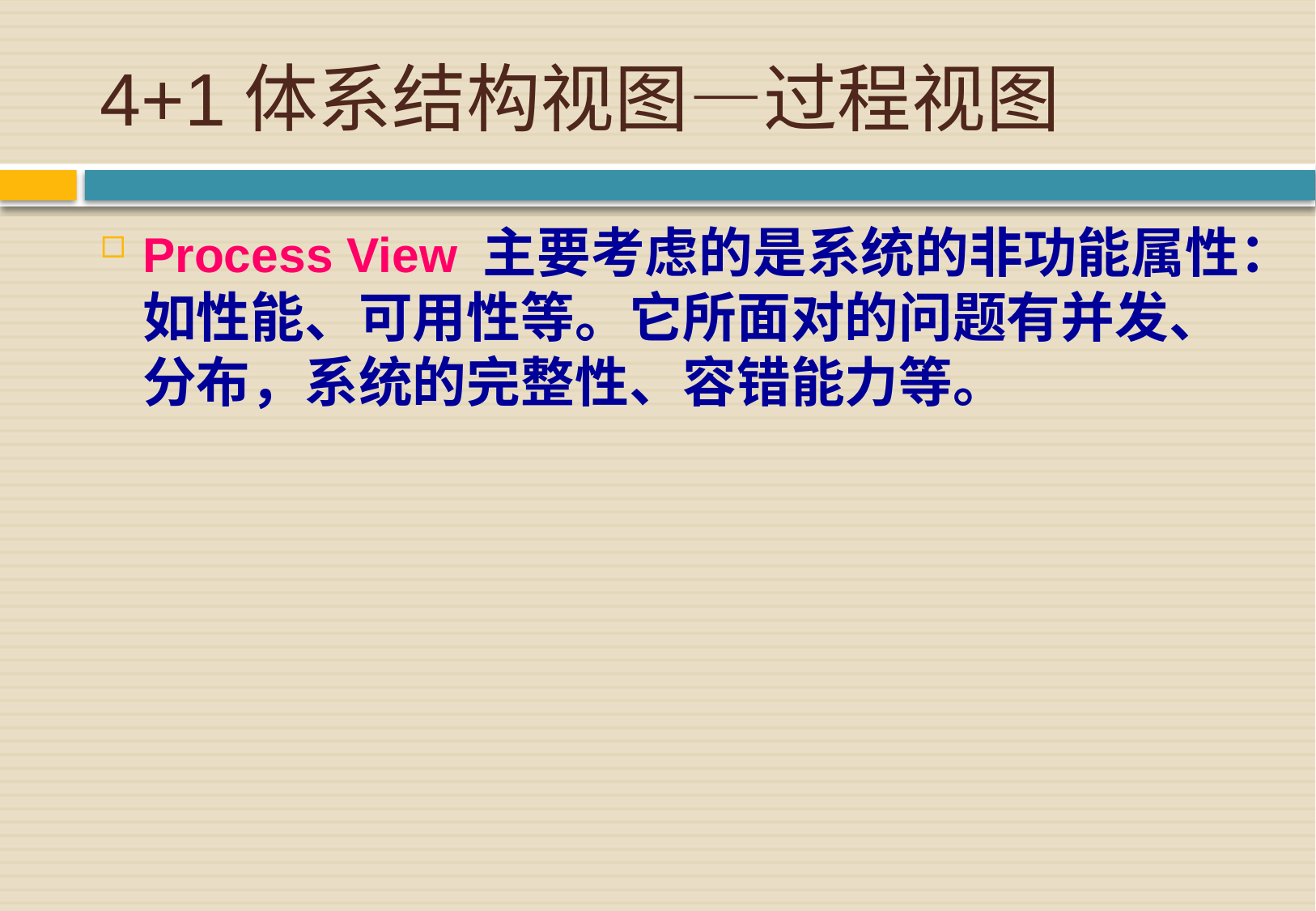

# 4+1体系结构视图—过程视图
Process View 主要考虑的是系统的非功能属性：如性能、可用性等。它所面对的问题有并发、分布，系统的完整性、容错能力等。